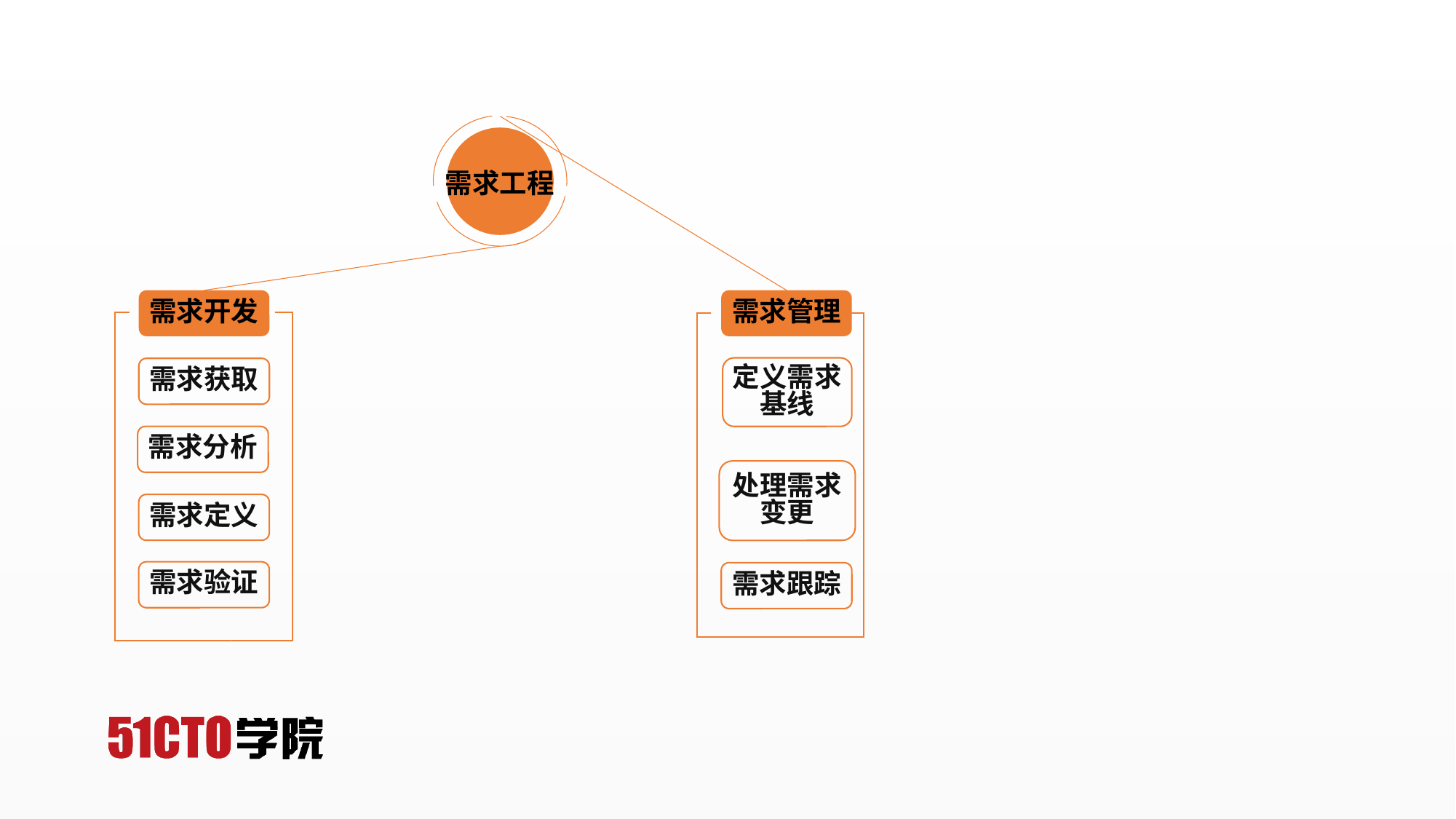

需求工程
需求开发
需求管理

定义需求基线
需求获取
需求分析
处理需求变更
需求定义
需求验证
需求跟踪